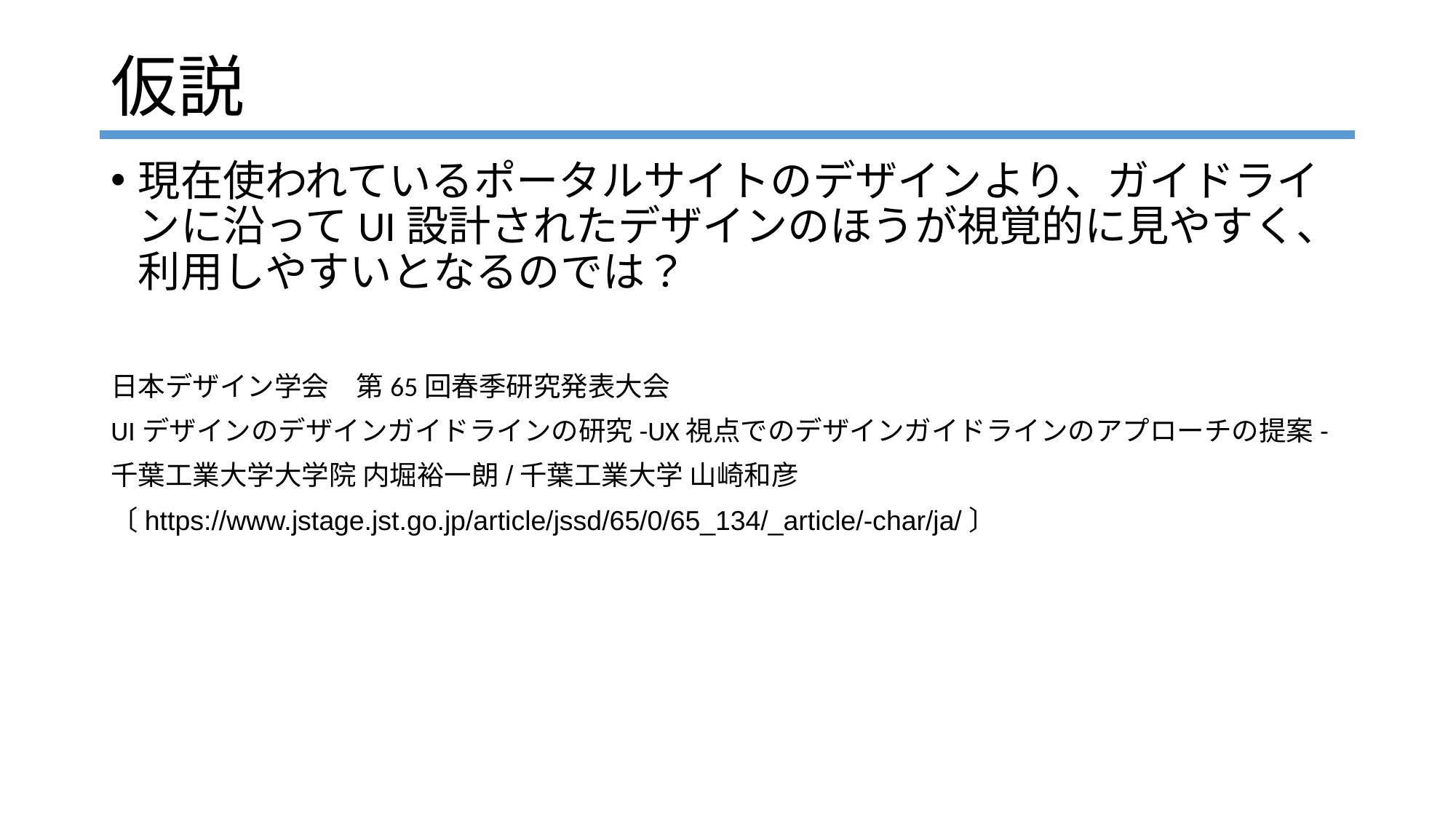

仮説
現在使われているポータルサイトのデザインより、ガイドラインに沿ってUI設計されたデザインのほうが視覚的に見やすく、利用しやすいとなるのでは？

日本デザイン学会　第65回春季研究発表大会
UIデザインのデザインガイドラインの研究-UX視点でのデザインガイドラインのアプローチの提案-
千葉工業大学大学院 内堀裕一朗/千葉工業大学 山崎和彦
〔https://www.jstage.jst.go.jp/article/jssd/65/0/65_134/_article/-char/ja/〕